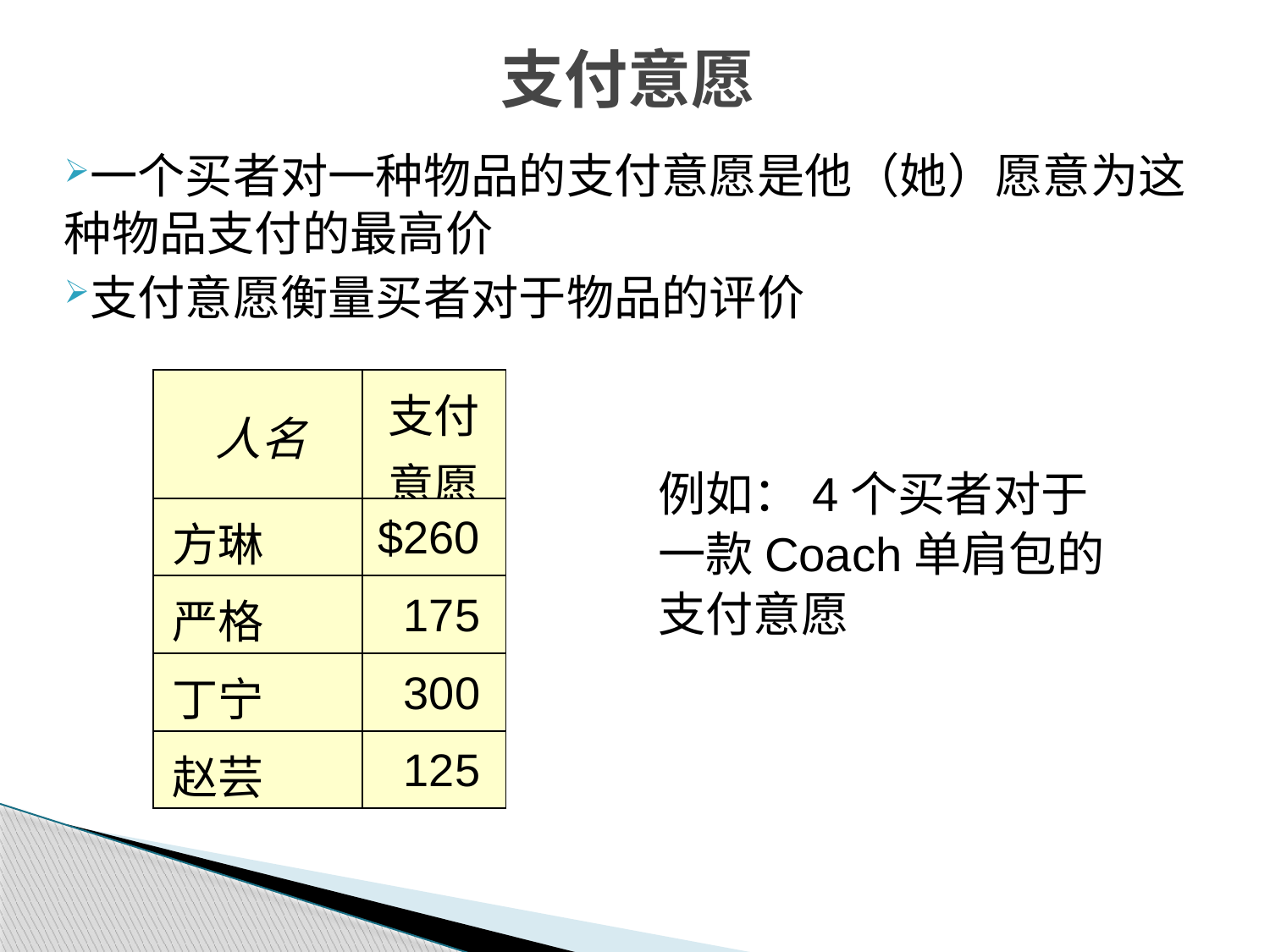

支付意愿
一个买者对一种物品的支付意愿是他（她）愿意为这种物品支付的最高价
支付意愿衡量买者对于物品的评价
| 人名 | 支付意愿 |
| --- | --- |
| 方琳 | $260 |
| 严格 | 175 |
| 丁宁 | 300 |
| 赵芸 | 125 |
例如：4个买者对于一款Coach单肩包的支付意愿